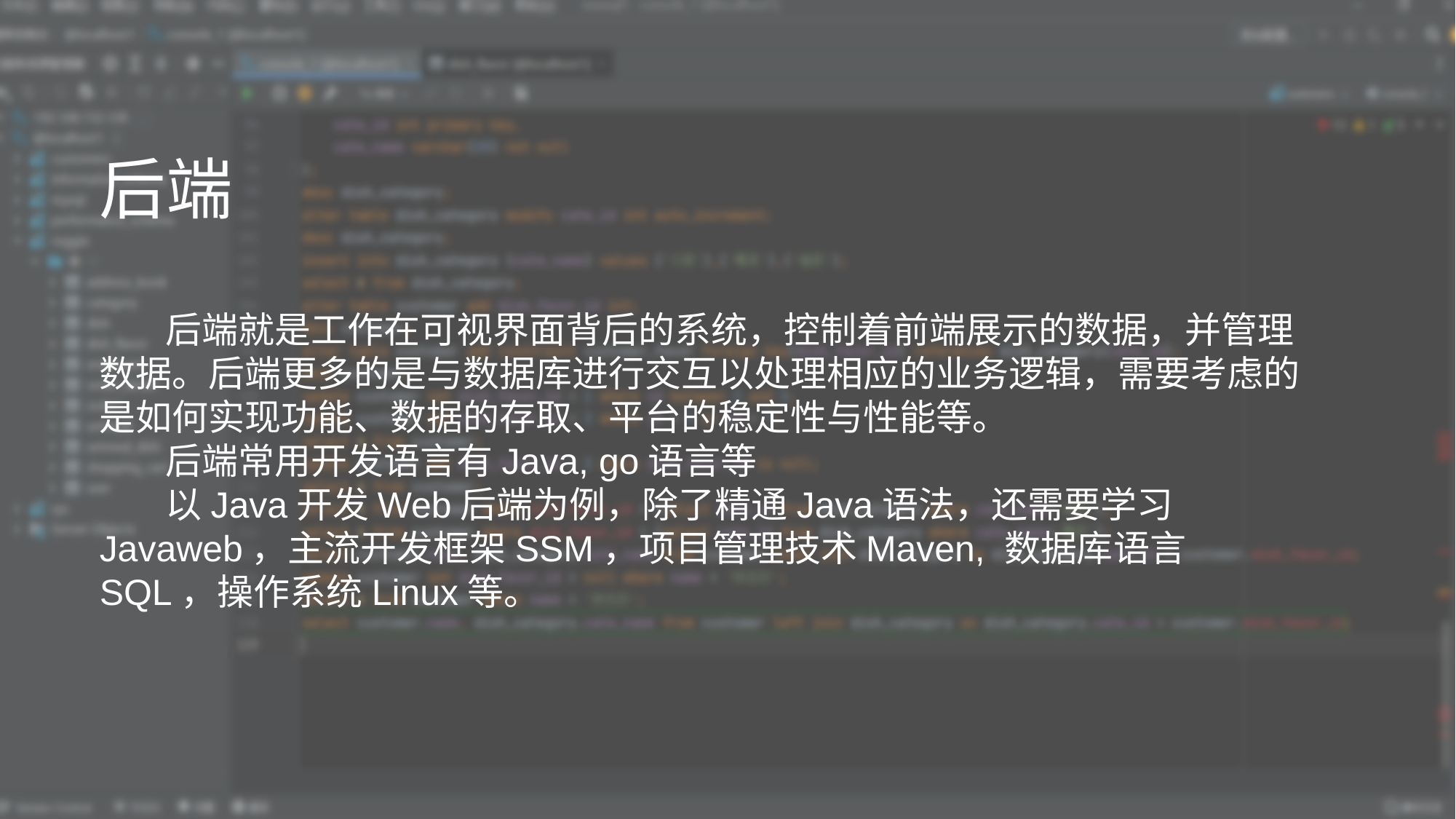

后端

       后端就是工作在可视界面背后的系统，控制着前端展示的数据，并管理数据。后端更多的是与数据库进行交互以处理相应的业务逻辑，需要考虑的是如何实现功能、数据的存取、平台的稳定性与性能等。
       后端常用开发语言有Java, go语言等
       以Java开发Web后端为例，除了精通Java语法，还需要学习Javaweb，主流开发框架SSM，项目管理技术Maven, 数据库语言SQL，操作系统Linux等。